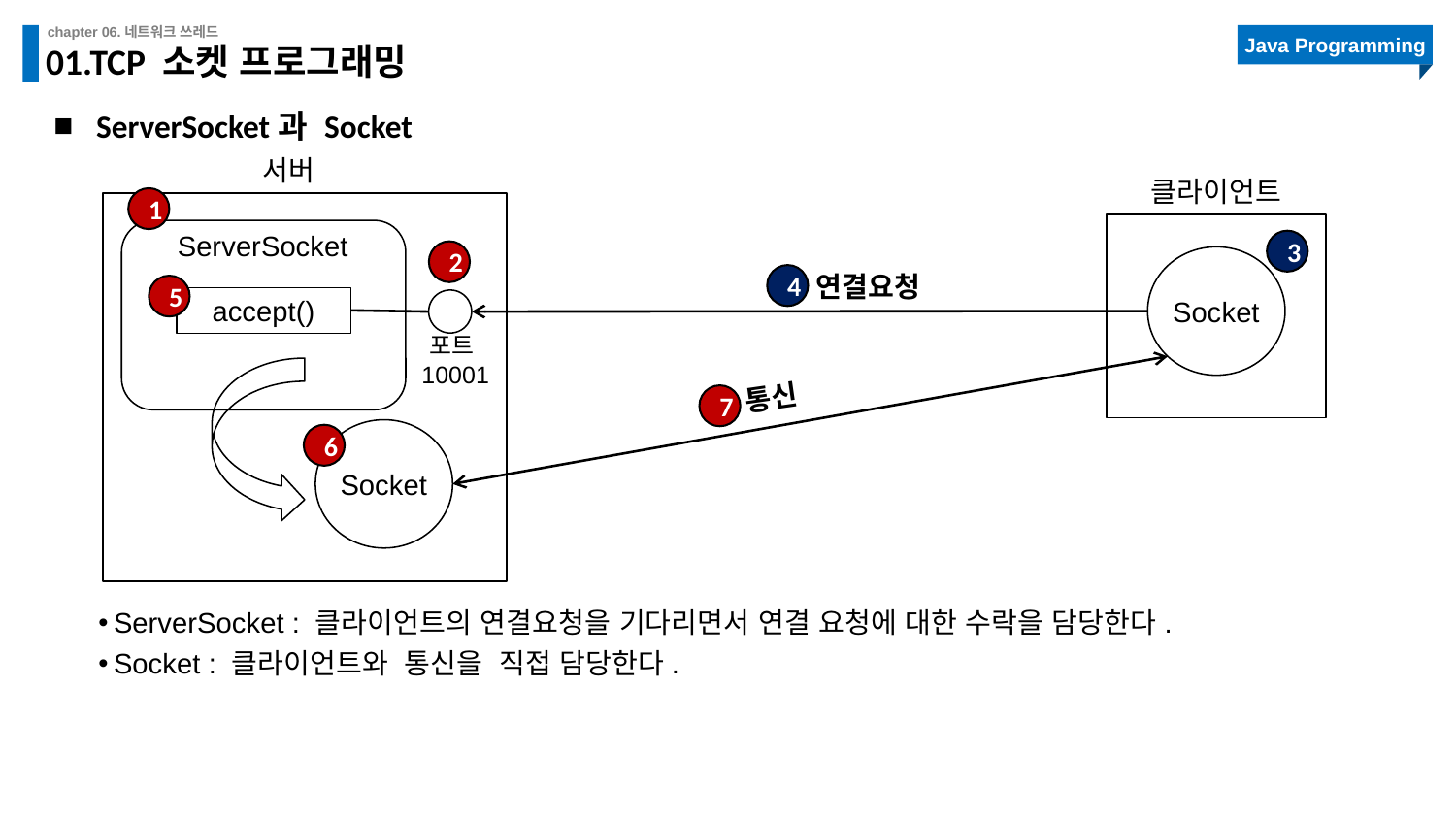

# 01.TCP 소켓 프로그래밍
ServerSocket과 Socket
서버
클라이언트

Socket
1

ServerSocket
3
2
연결요청
4
5
accept()

포트
10001

통신
7
Socket
6
ServerSocket : 클라이언트의 연결요청을 기다리면서 연결 요청에 대한 수락을 담당한다.
Socket : 클라이언트와  통신을  직접 담당한다.